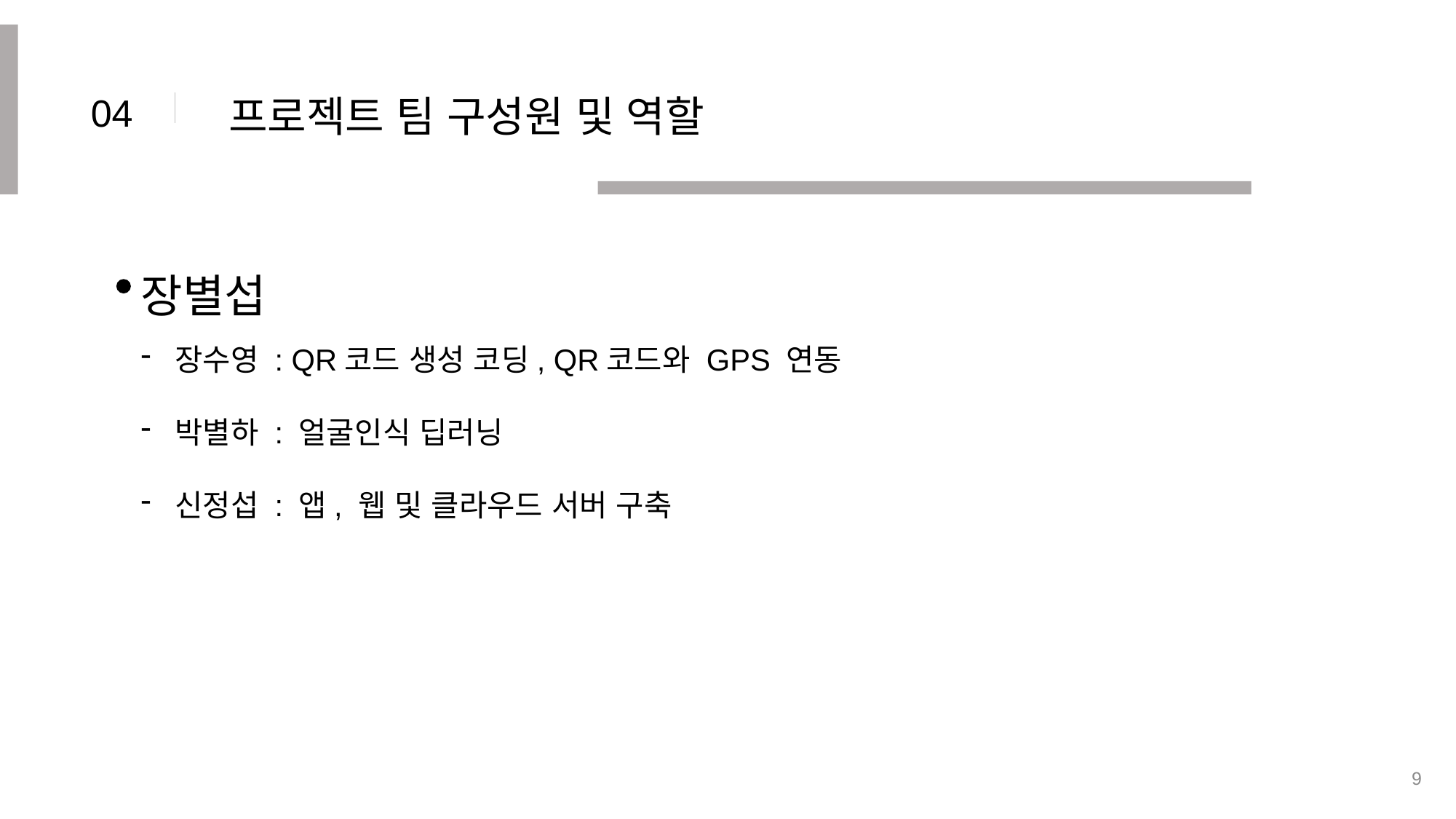

04
프로젝트 팀 구성원 및 역할

장별섭

장수영 : QR코드 생성 코딩, QR코드와 GPS 연동

박별하 : 얼굴인식 딥러닝

신정섭 : 앱, 웹 및 클라우드 서버 구축

9